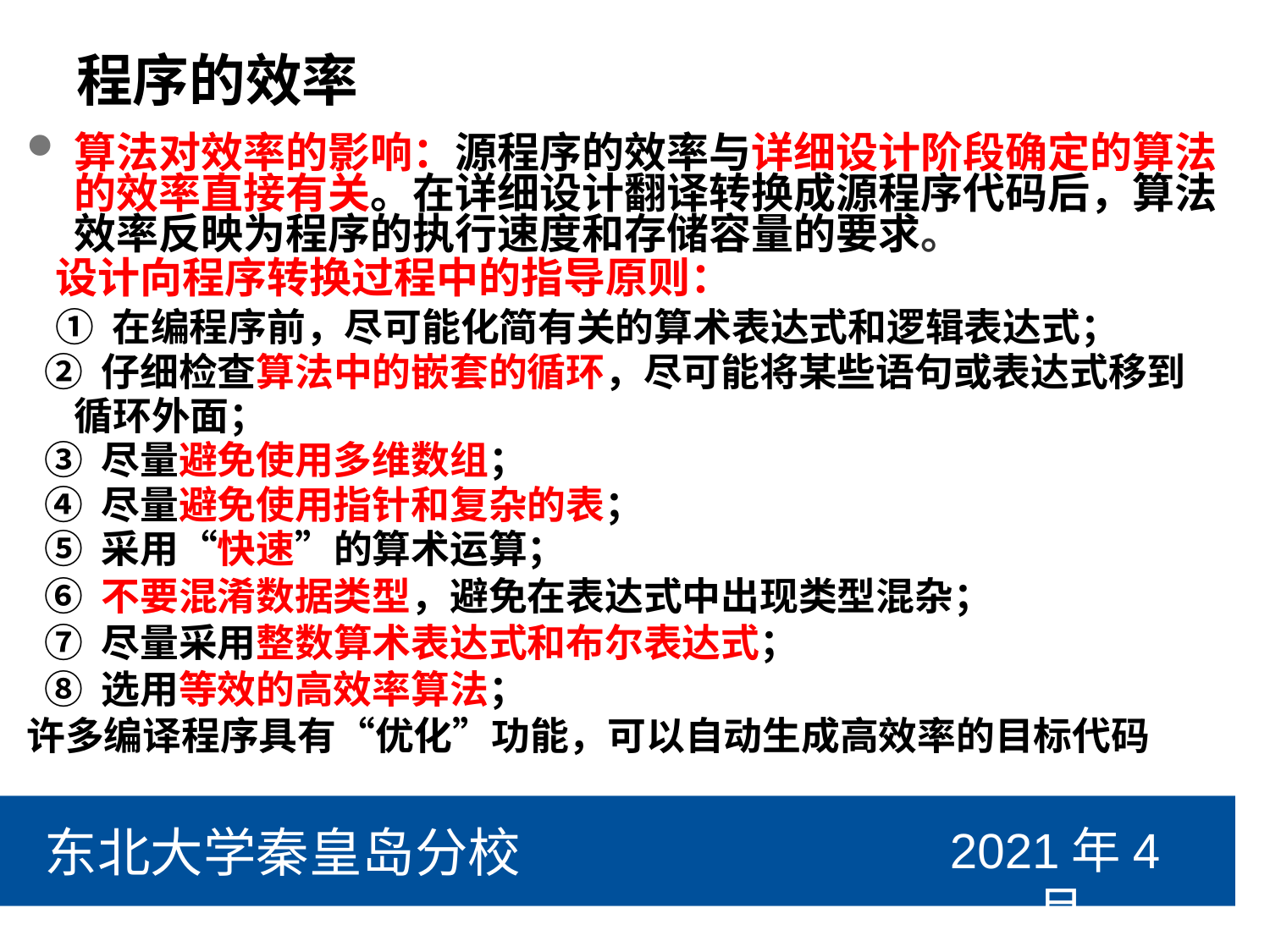

# 程序的效率
算法对效率的影响：源程序的效率与详细设计阶段确定的算法的效率直接有关。在详细设计翻译转换成源程序代码后，算法效率反映为程序的执行速度和存储容量的要求。
  设计向程序转换过程中的指导原则：
   ① 在编程序前，尽可能化简有关的算术表达式和逻辑表达式；
  ② 仔细检查算法中的嵌套的循环，尽可能将某些语句或表达式移到循环外面；
  ③ 尽量避免使用多维数组；
  ④ 尽量避免使用指针和复杂的表；
  ⑤ 采用“快速”的算术运算；
  ⑥ 不要混淆数据类型，避免在表达式中出现类型混杂；
  ⑦ 尽量采用整数算术表达式和布尔表达式；
  ⑧ 选用等效的高效率算法；
许多编译程序具有“优化”功能，可以自动生成高效率的目标代码